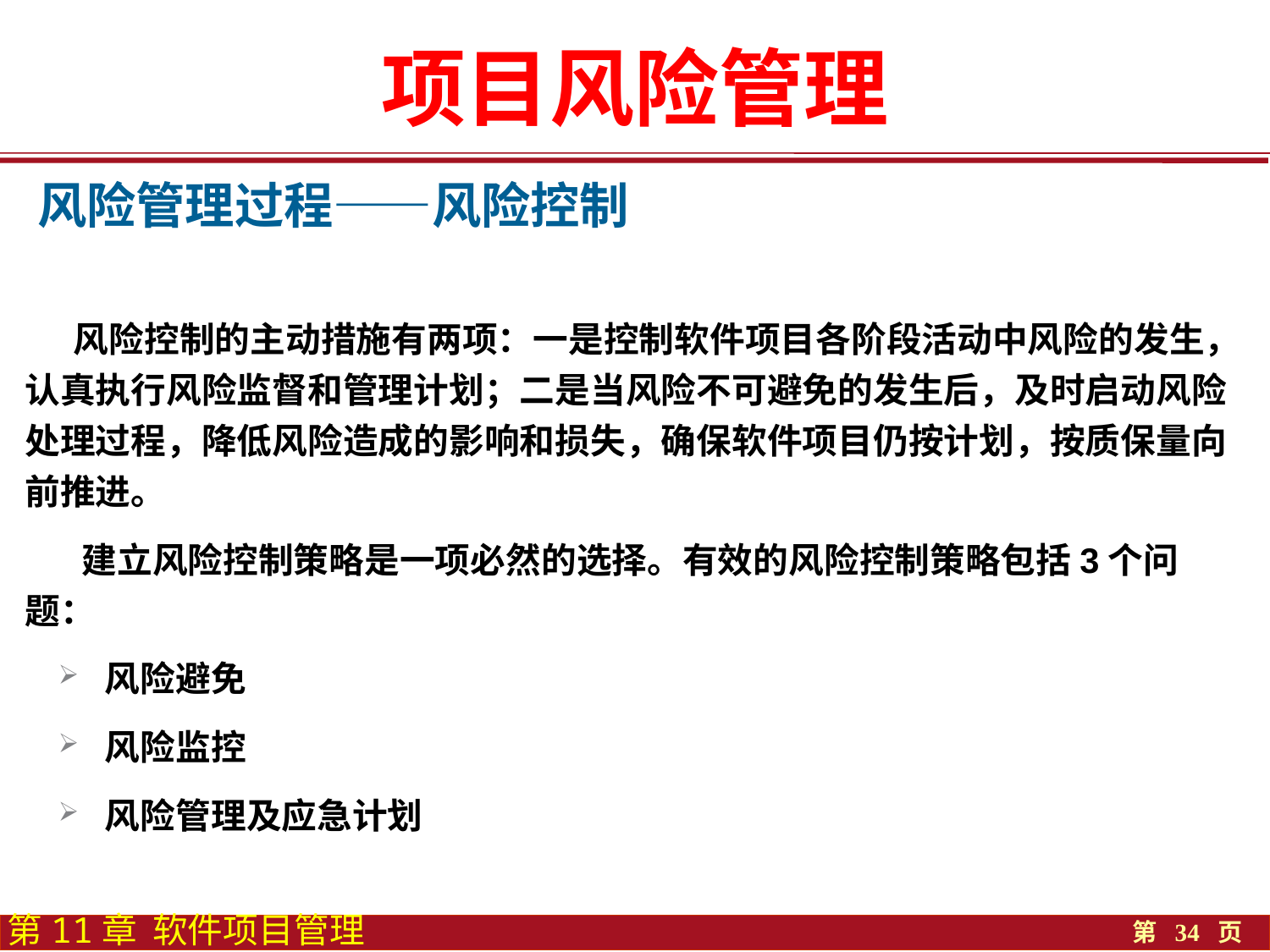

项目风险管理
风险管理过程——风险控制
     风险控制的主动措施有两项：一是控制软件项目各阶段活动中风险的发生，认真执行风险监督和管理计划；二是当风险不可避免的发生后，及时启动风险处理过程，降低风险造成的影响和损失，确保软件项目仍按计划，按质保量向前推进。
      建立风险控制策略是一项必然的选择。有效的风险控制策略包括3个问题：
 风险避免
 风险监控
 风险管理及应急计划